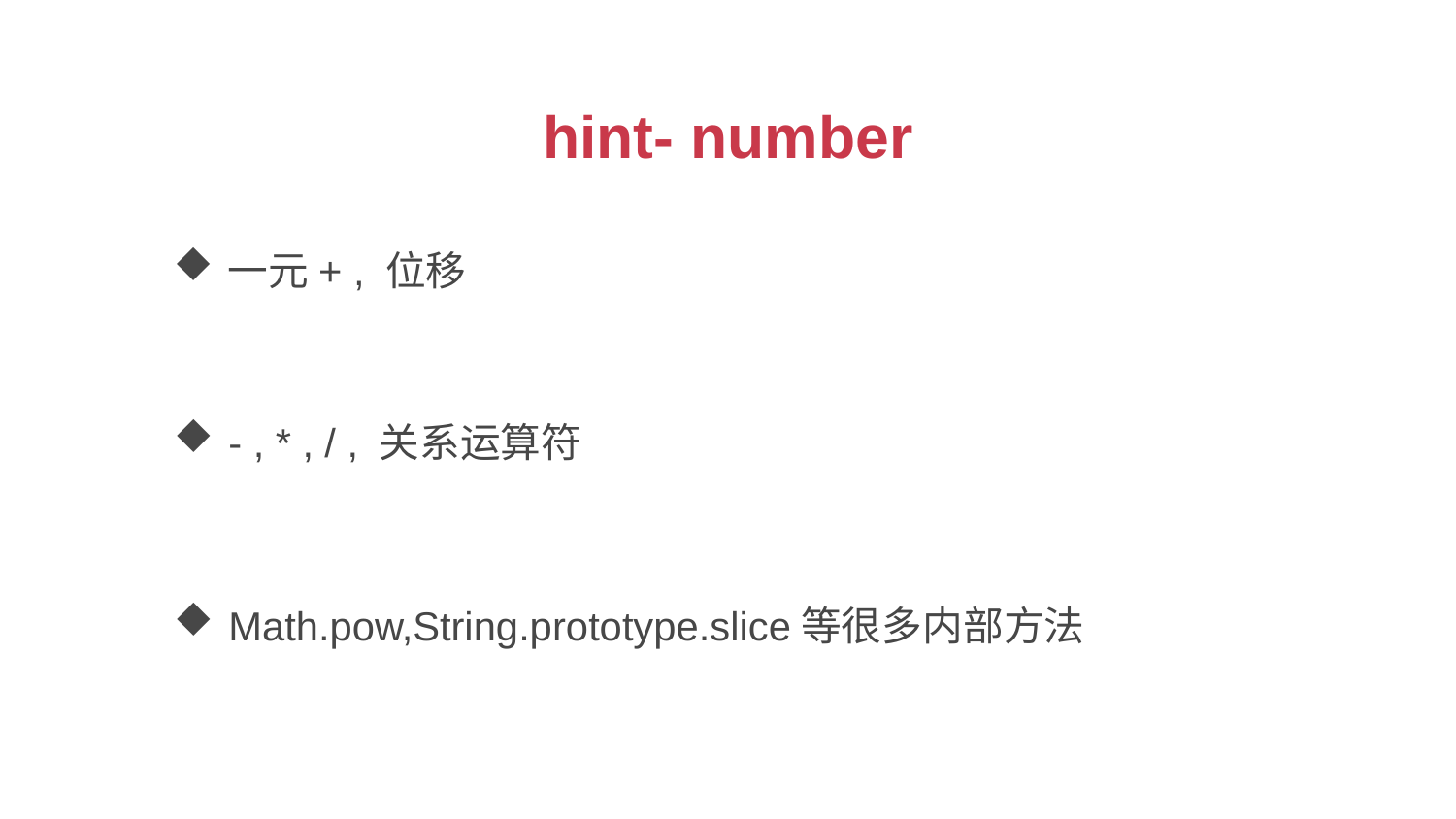

hint- number
一元+ , 位移
- , * , / , 关系运算符
Math.pow,String.prototype.slice等很多内部方法